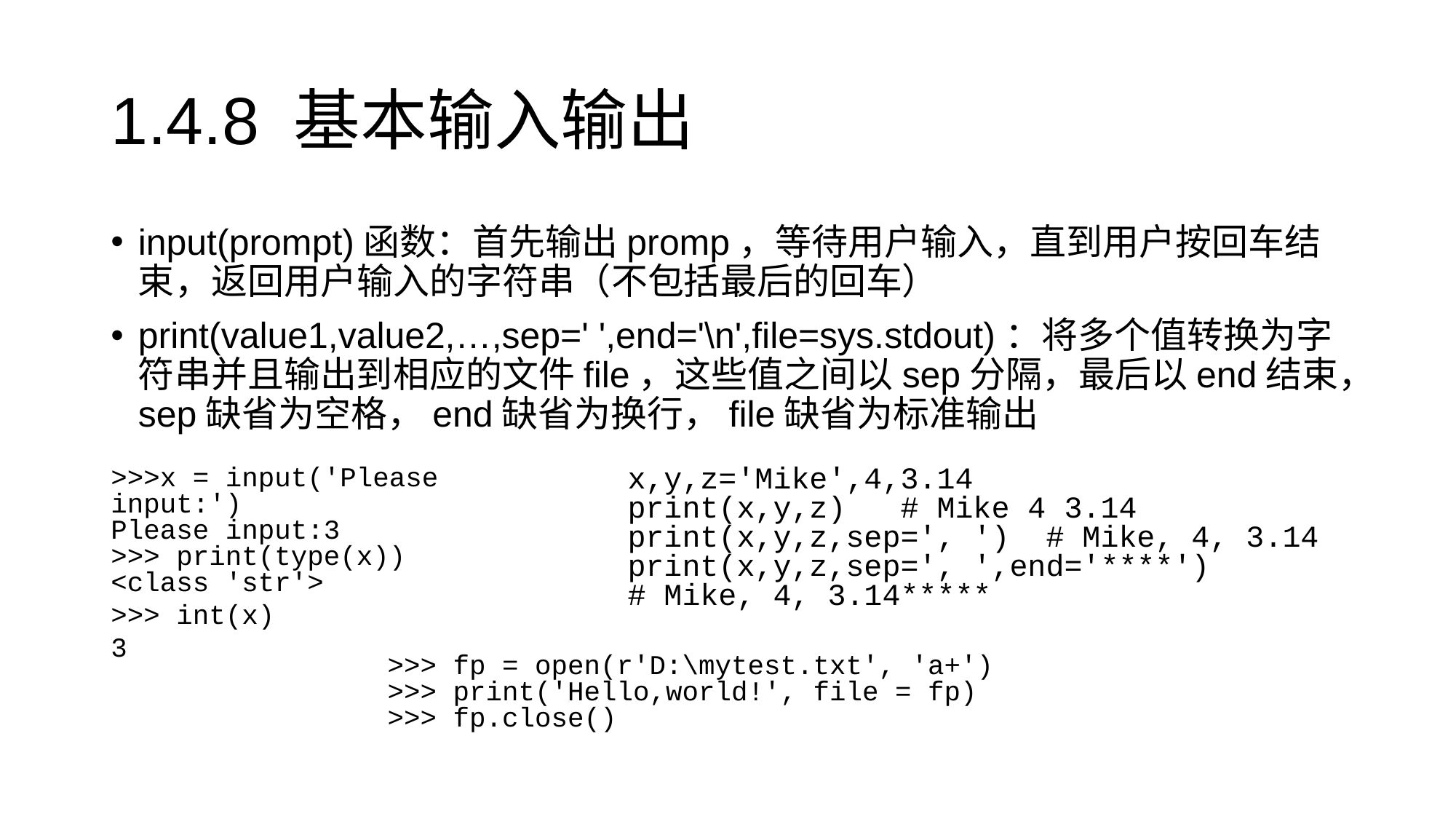

# 1.4.8 基本输入输出
input(prompt)函数：首先输出promp，等待用户输入，直到用户按回车结束，返回用户输入的字符串（不包括最后的回车）
print(value1,value2,…,sep=' ',end='\n',file=sys.stdout)：将多个值转换为字符串并且输出到相应的文件file，这些值之间以sep分隔，最后以end结束，sep缺省为空格，end缺省为换行，file缺省为标准输出

>>>x = input('Please input:')
Please input:3
>>> print(type(x))
<class 'str'>
>>> int(x)
3
x,y,z='Mike',4,3.14
print(x,y,z)   # Mike 4 3.14
print(x,y,z,sep=', ')  # Mike, 4, 3.14
print(x,y,z,sep=', ',end='****')
# Mike, 4, 3.14*****
>>> fp = open(r'D:\mytest.txt', 'a+')
>>> print('Hello,world!', file = fp)
>>> fp.close()